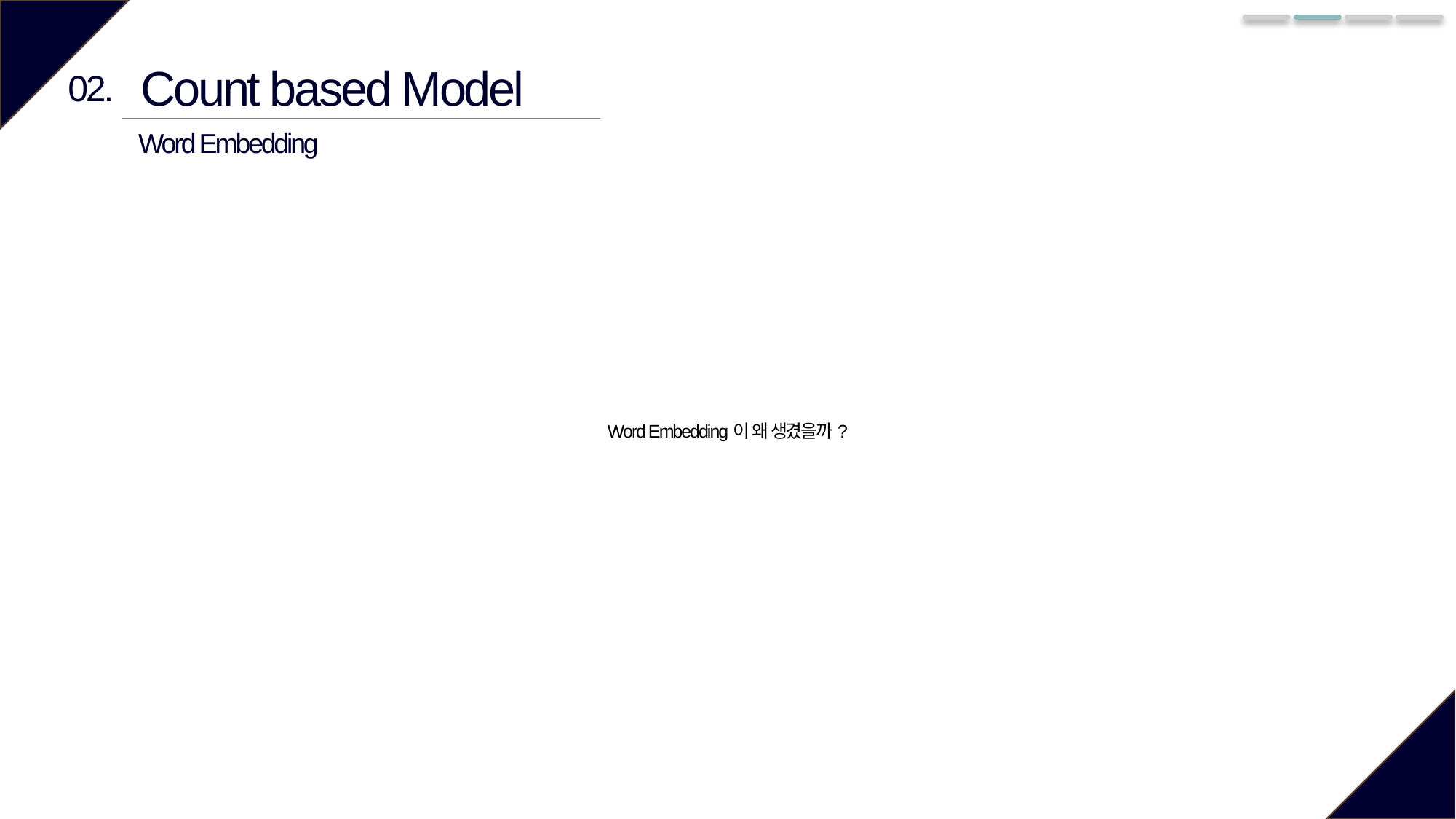

Count based Model
02.
Word Embedding
Word Embedding이 왜 생겼을까?